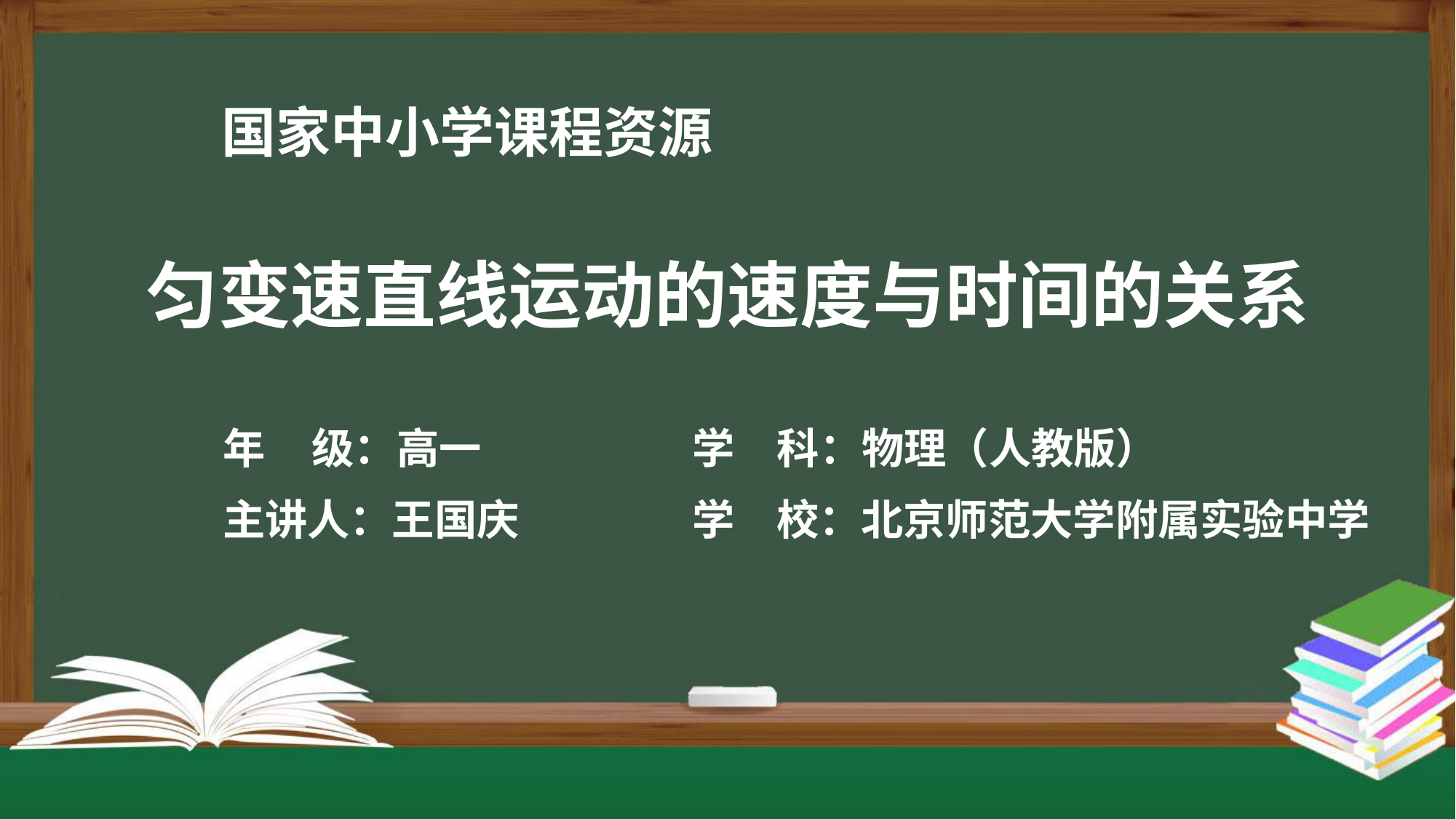

# 国家中小学课程资源
匀变速直线运动的速度与时间的关系

| 年 级：高一 | 学 | 科：物理（人教版） |
| --- | --- | --- |
| 主讲人：王国庆 | 学 | 校：北京师范大学附属实验中学 |